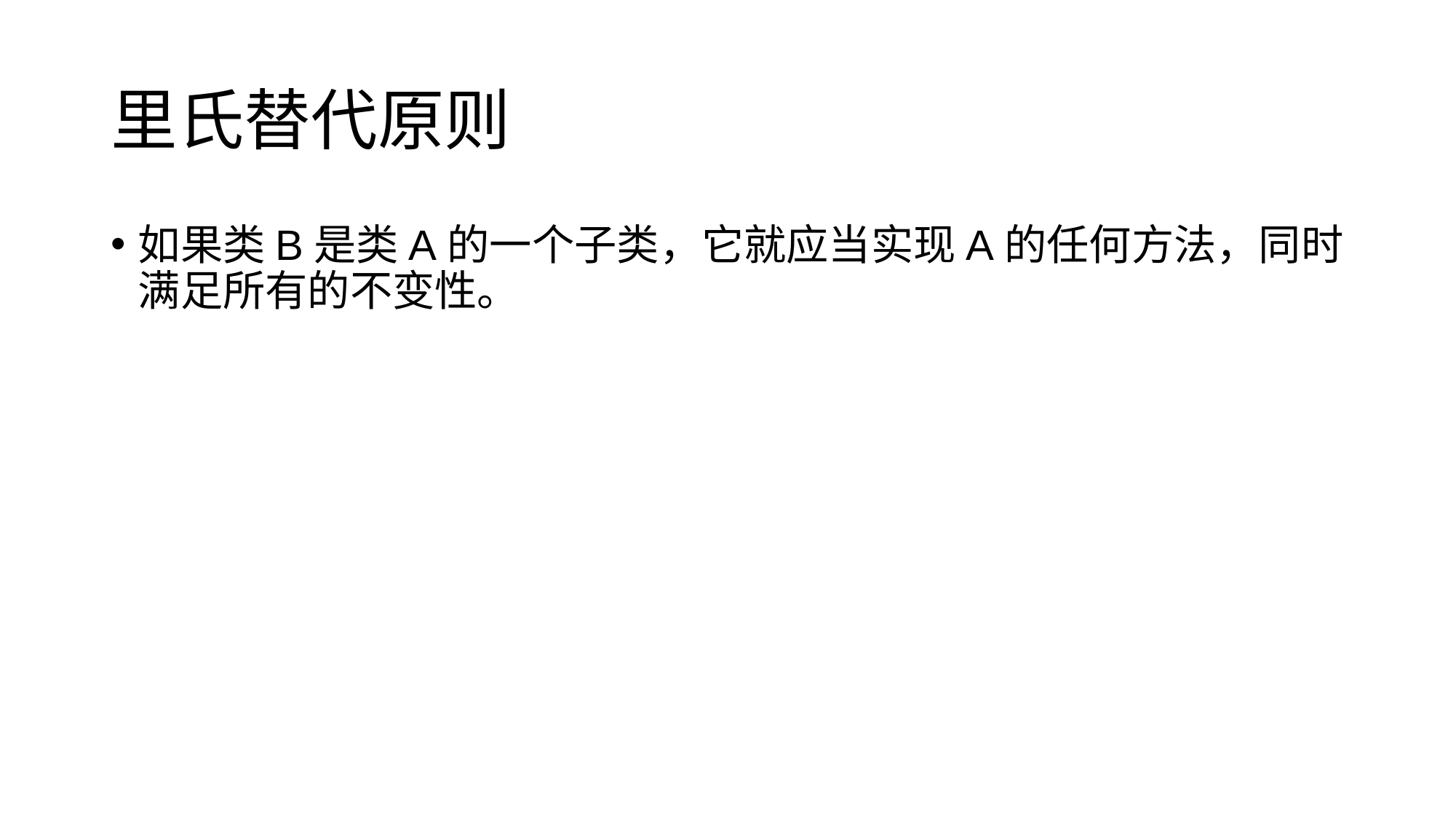

# 里氏替代原则
如果类B是类A的一个子类，它就应当实现A的任何方法，同时满足所有的不变性。